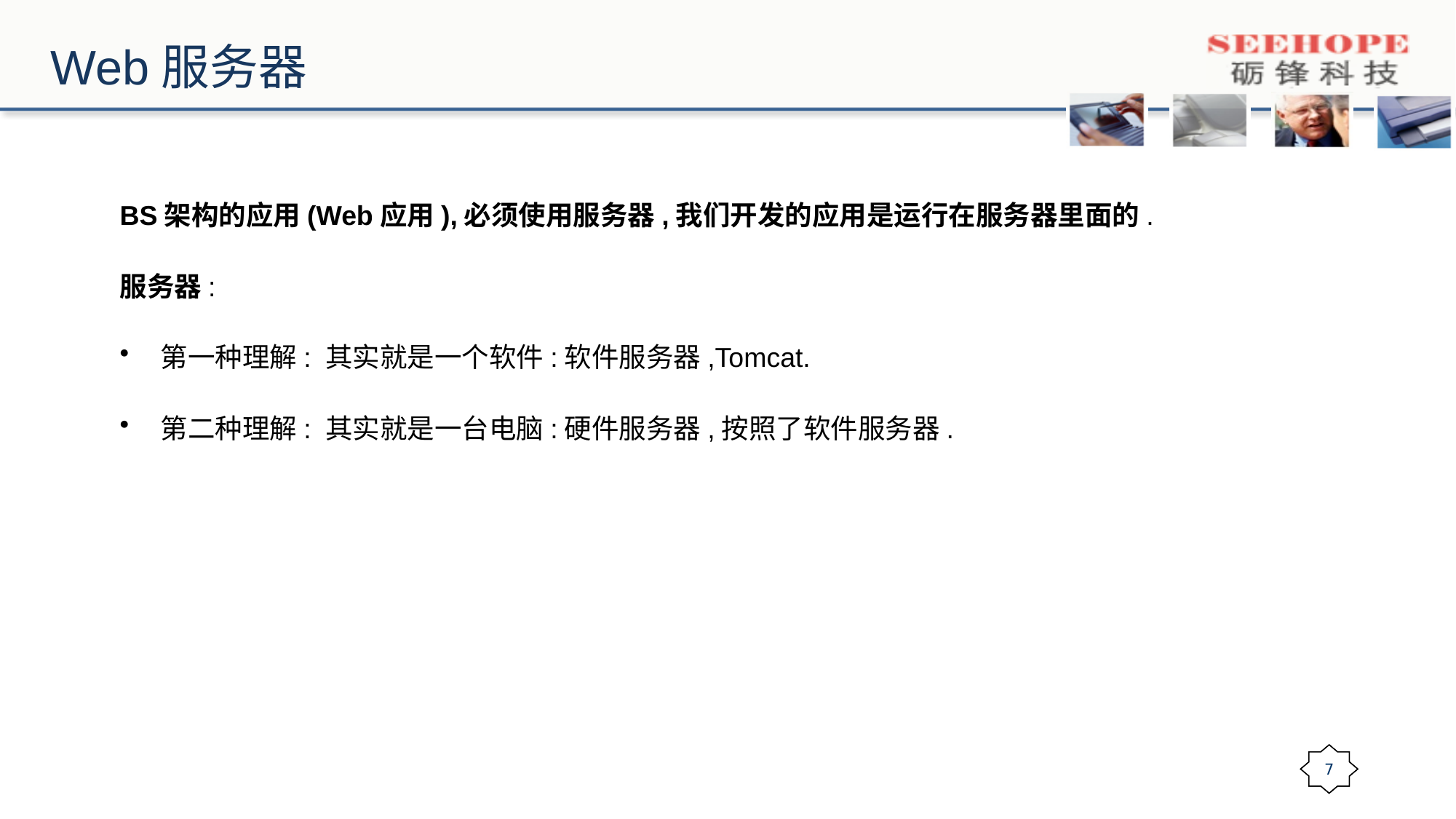

# Web服务器
BS架构的应用(Web应用),必须使用服务器,我们开发的应用是运行在服务器里面的.
服务器:
第一种理解: 其实就是一个软件:软件服务器,Tomcat.
第二种理解: 其实就是一台电脑:硬件服务器,按照了软件服务器.